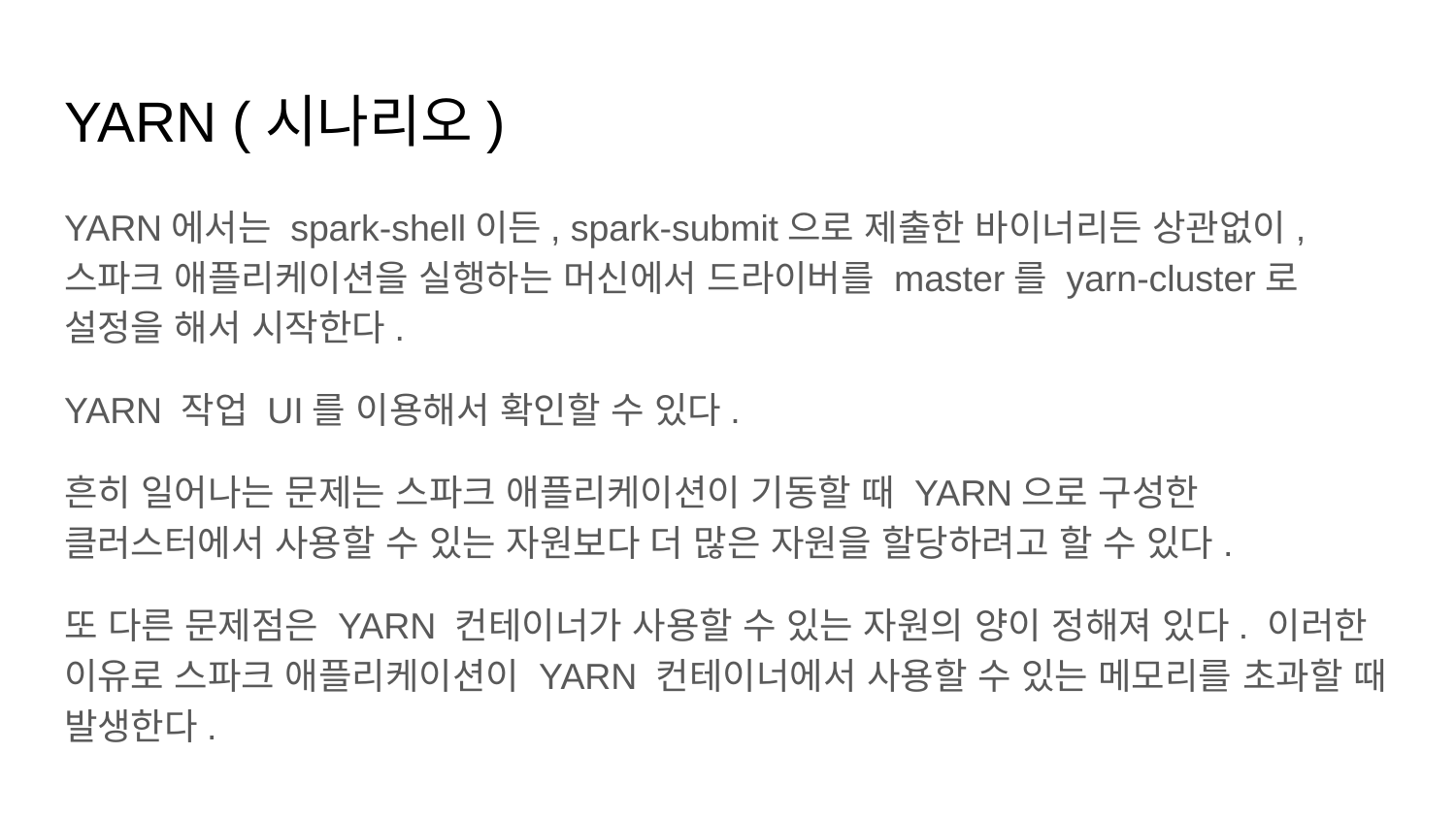

# YARN (시나리오)
YARN에서는 spark-shell이든, spark-submit으로 제출한 바이너리든 상관없이, 스파크 애플리케이션을 실행하는 머신에서 드라이버를 master를 yarn-cluster로 설정을 해서 시작한다.
YARN 작업 UI를 이용해서 확인할 수 있다.
흔히 일어나는 문제는 스파크 애플리케이션이 기동할 때 YARN으로 구성한 클러스터에서 사용할 수 있는 자원보다 더 많은 자원을 할당하려고 할 수 있다.
또 다른 문제점은 YARN 컨테이너가 사용할 수 있는 자원의 양이 정해져 있다. 이러한 이유로 스파크 애플리케이션이 YARN 컨테이너에서 사용할 수 있는 메모리를 초과할 때 발생한다.